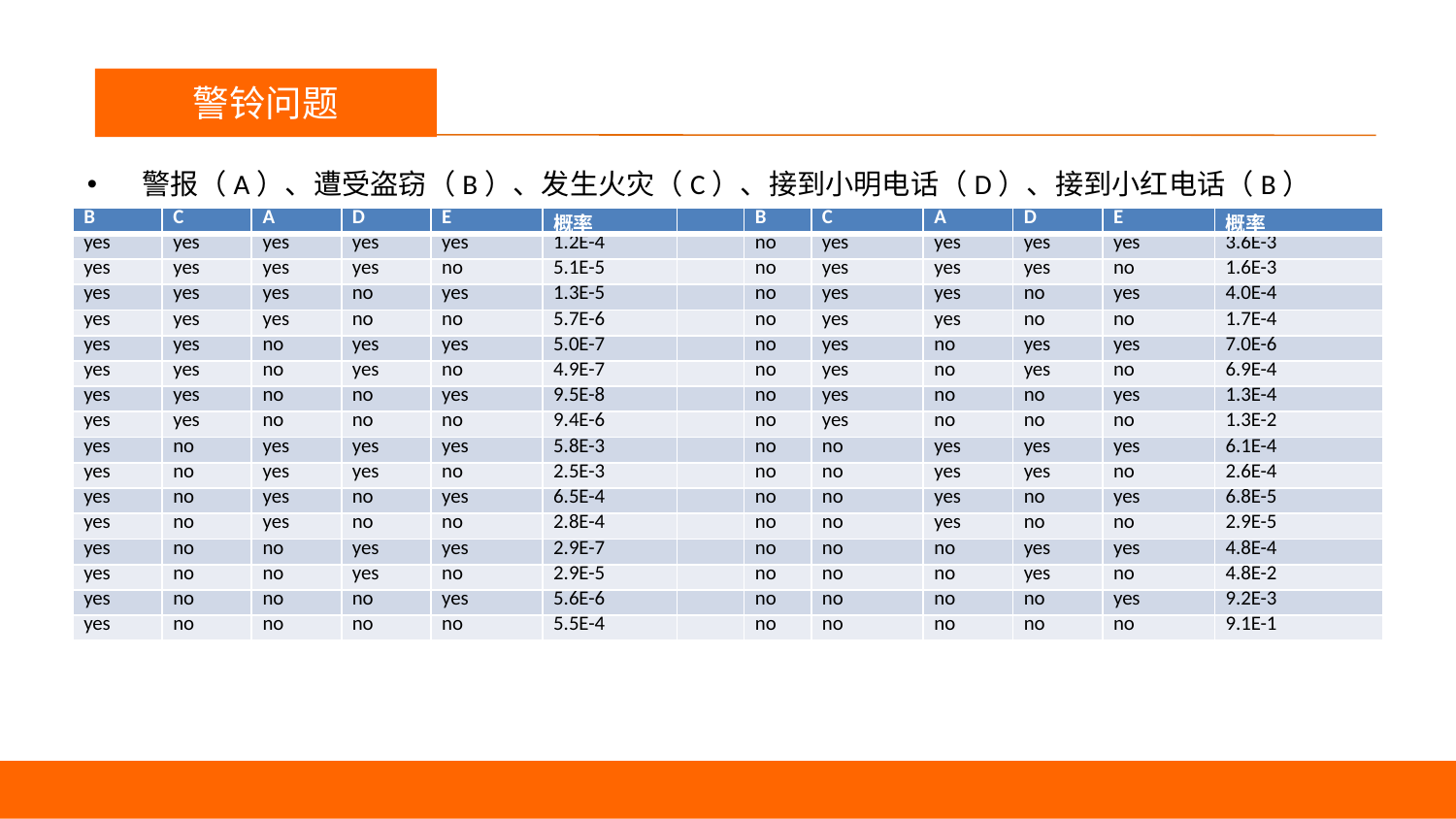

议程
警铃问题

警报（A）、遭受盗窃（B）、发生火灾（C）、接到小明电话（D）、接到小红电话（B）
| B | C | A | D | E | 概率 |  | B | C | A | D | E | 概率 |
| --- | --- | --- | --- | --- | --- | --- | --- | --- | --- | --- | --- | --- |
| yes | yes | yes | yes | yes | 1.2E-4 |  | no | yes | yes | yes | yes | 3.6E-3 |
| yes | yes | yes | yes | no | 5.1E-5 |  | no | yes | yes | yes | no | 1.6E-3 |
| yes | yes | yes | no | yes | 1.3E-5 |  | no | yes | yes | no | yes | 4.0E-4 |
| yes | yes | yes | no | no | 5.7E-6 |  | no | yes | yes | no | no | 1.7E-4 |
| yes | yes | no | yes | yes | 5.0E-7 |  | no | yes | no | yes | yes | 7.0E-6 |
| yes | yes | no | yes | no | 4.9E-7 |  | no | yes | no | yes | no | 6.9E-4 |
| yes | yes | no | no | yes | 9.5E-8 |  | no | yes | no | no | yes | 1.3E-4 |
| yes | yes | no | no | no | 9.4E-6 |  | no | yes | no | no | no | 1.3E-2 |
| yes | no | yes | yes | yes | 5.8E-3 |  | no | no | yes | yes | yes | 6.1E-4 |
| yes | no | yes | yes | no | 2.5E-3 |  | no | no | yes | yes | no | 2.6E-4 |
| yes | no | yes | no | yes | 6.5E-4 |  | no | no | yes | no | yes | 6.8E-5 |
| yes | no | yes | no | no | 2.8E-4 |  | no | no | yes | no | no | 2.9E-5 |
| yes | no | no | yes | yes | 2.9E-7 |  | no | no | no | yes | yes | 4.8E-4 |
| yes | no | no | yes | no | 2.9E-5 |  | no | no | no | yes | no | 4.8E-2 |
| yes | no | no | no | yes | 5.6E-6 |  | no | no | no | no | yes | 9.2E-3 |
| yes | no | no | no | no | 5.5E-4 |  | no | no | no | no | no | 9.1E-1 |